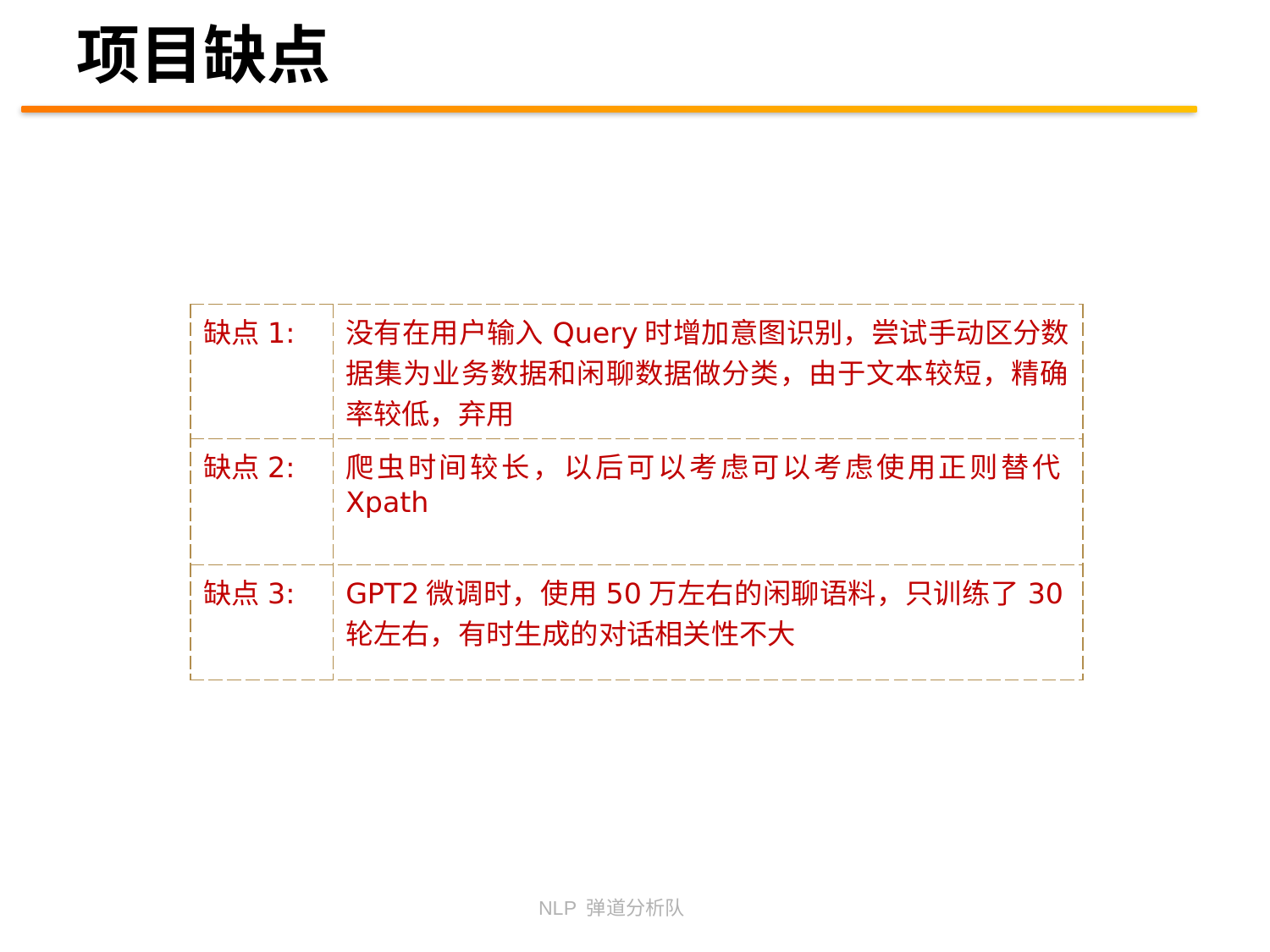

# 项目缺点
| 缺点1: | 没有在用户输入Query时增加意图识别，尝试手动区分数据集为业务数据和闲聊数据做分类，由于文本较短，精确率较低，弃用 |
| --- | --- |
| 缺点2: | 爬虫时间较长，以后可以考虑可以考虑使用正则替代Xpath |
| 缺点3: | GPT2微调时，使用50万左右的闲聊语料，只训练了30轮左右，有时生成的对话相关性不大 |
NLP 弹道分析队
7